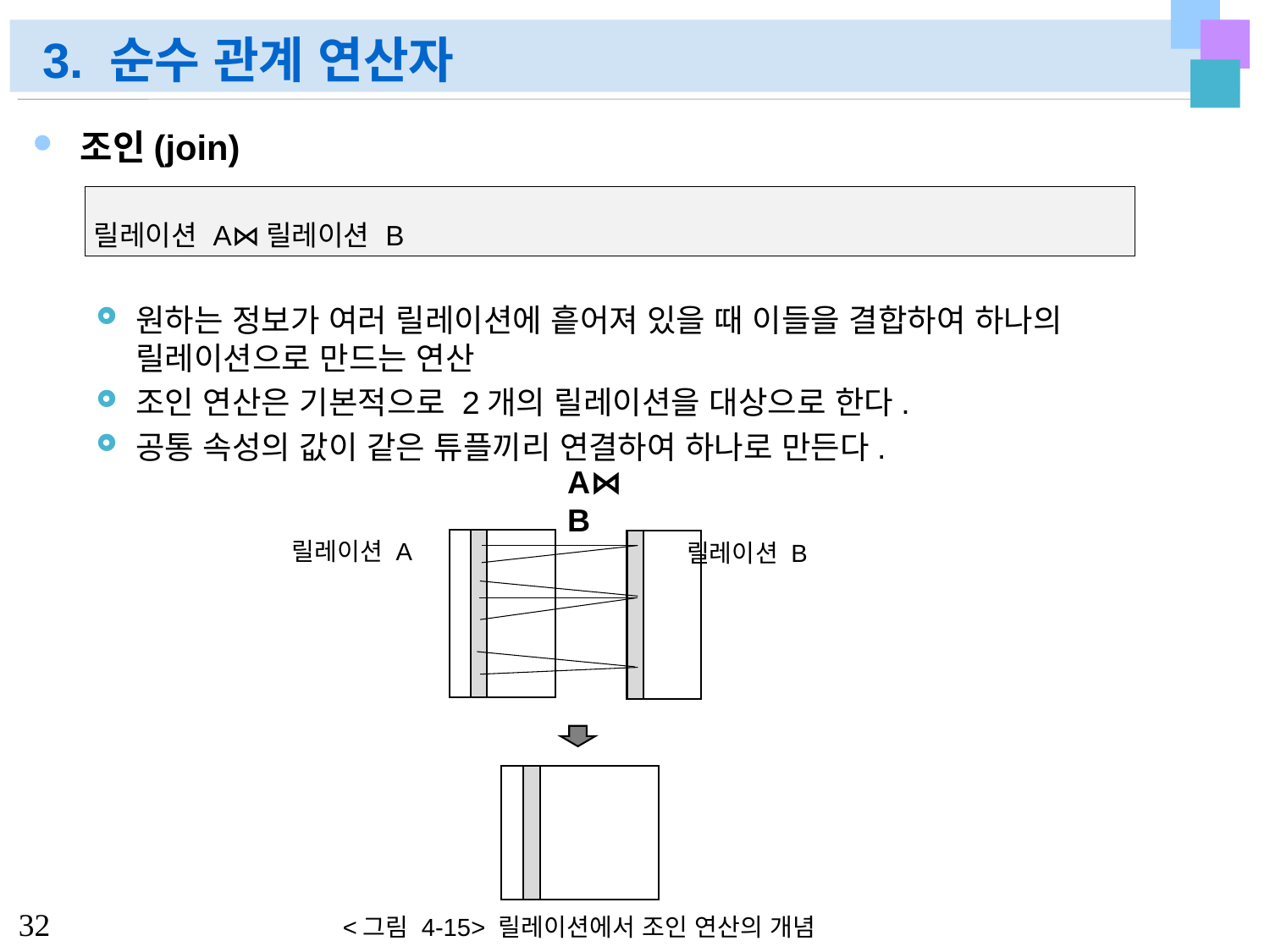

# 3. 순수 관계 연산자
조인(join)

원하는 정보가 여러 릴레이션에 흩어져 있을 때 이들을 결합하여 하나의 릴레이션으로 만드는 연산
조인 연산은 기본적으로 2개의 릴레이션을 대상으로 한다.
공통 속성의 값이 같은 튜플끼리 연결하여 하나로 만든다.

| 릴레이션 A⋈릴레이션 B |
| --- |
A⋈B

릴레이션 A

릴레이션 B

<그림 4-15> 릴레이션에서 조인 연산의 개념